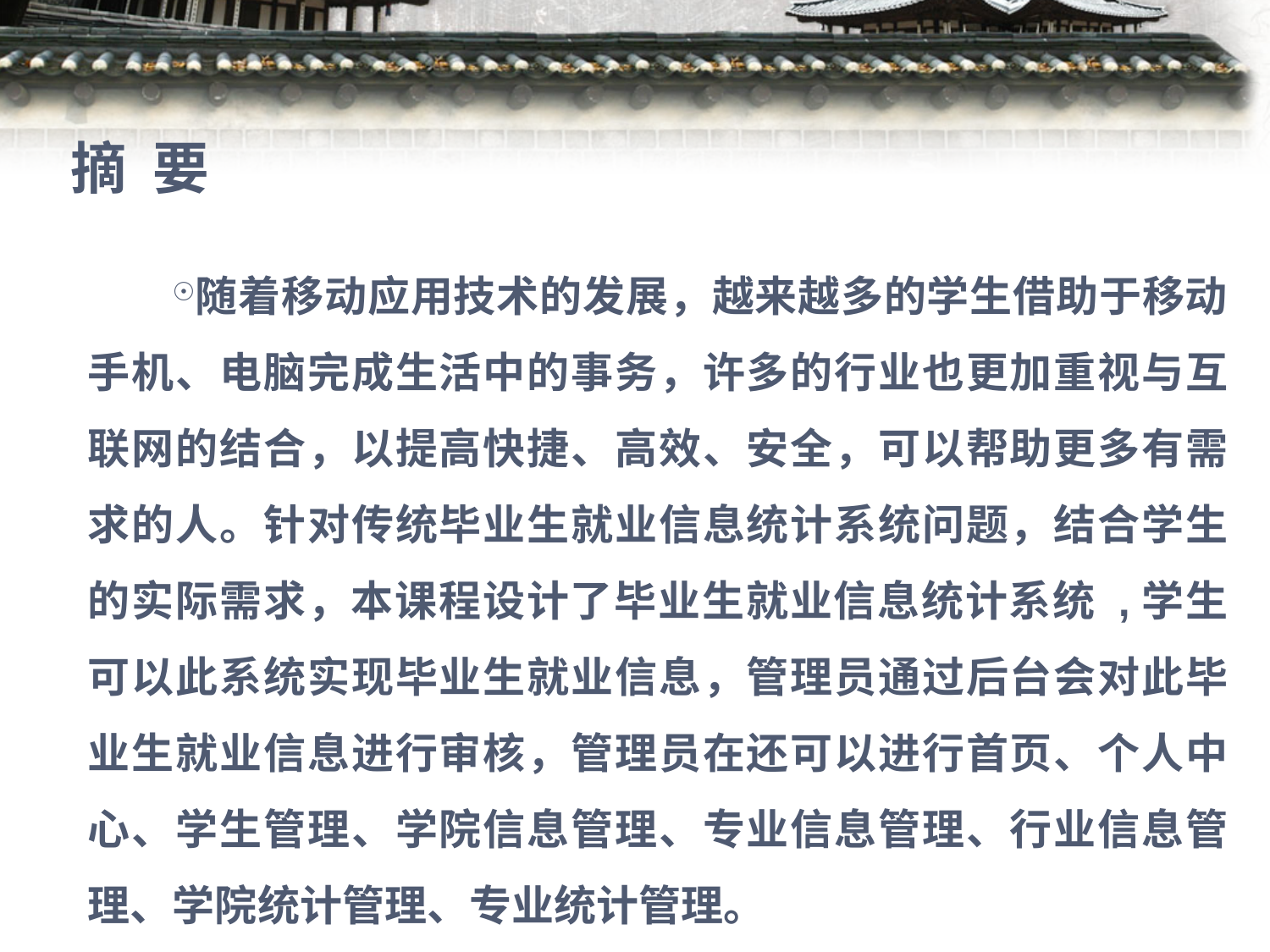

# 摘  要
随着移动应用技术的发展，越来越多的学生借助于移动手机、电脑完成生活中的事务，许多的行业也更加重视与互联网的结合，以提高快捷、高效、安全，可以帮助更多有需求的人。针对传统毕业生就业信息统计系统问题，结合学生的实际需求，本课程设计了毕业生就业信息统计系统 ,学生可以此系统实现毕业生就业信息，管理员通过后台会对此毕业生就业信息进行审核，管理员在还可以进行首页、个人中心、学生管理、学院信息管理、专业信息管理、行业信息管理、学院统计管理、专业统计管理。